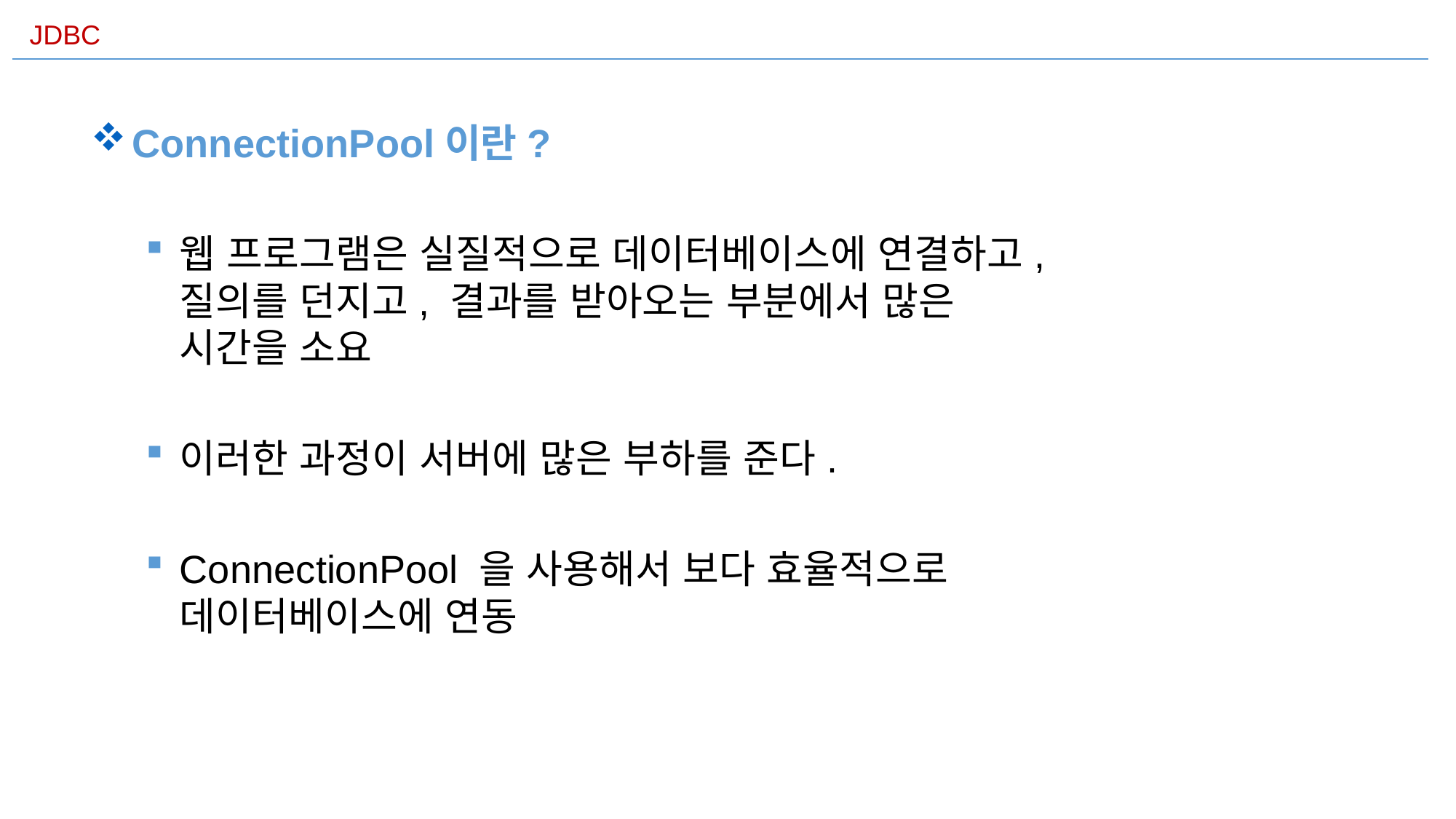

JDBC
ConnectionPool이란?

웹 프로그램은 실질적으로 데이터베이스에 연결하고, 질의를 던지고, 결과를 받아오는 부분에서 많은 시간을 소요

이러한 과정이 서버에 많은 부하를 준다.

ConnectionPool 을 사용해서 보다 효율적으로 데이터베이스에 연동